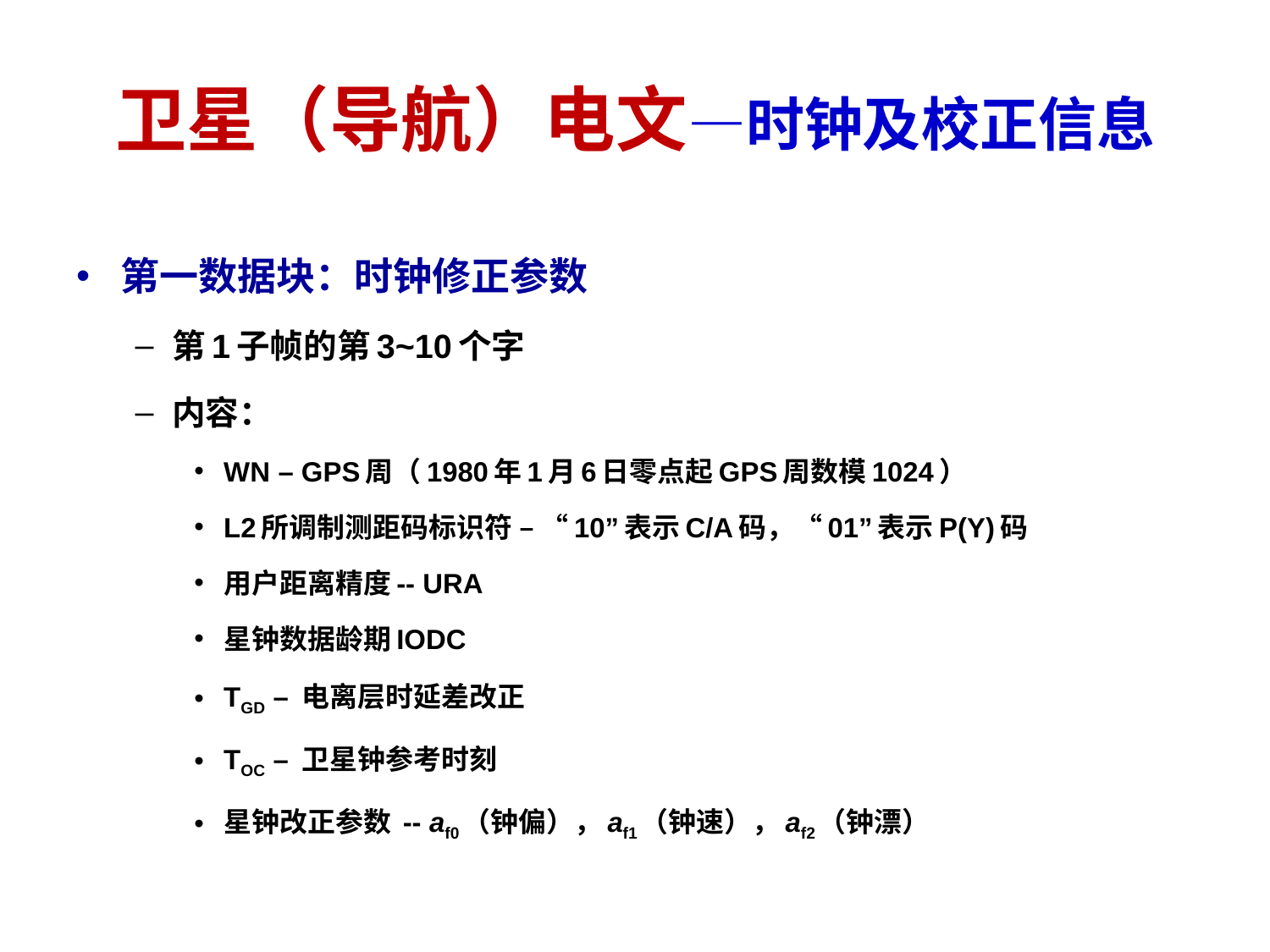

# 卫星（导航）电文—时钟及校正信息
第一数据块：时钟修正参数
第1子帧的第3~10个字
内容：
WN – GPS周（1980年1月6日零点起GPS周数模1024）
L2所调制测距码标识符 – “10”表示C/A码，“01”表示P(Y)码
用户距离精度-- URA
星钟数据龄期IODC
TGD – 电离层时延差改正
TOC – 卫星钟参考时刻
星钟改正参数 -- af0（钟偏），af1（钟速），af2（钟漂）